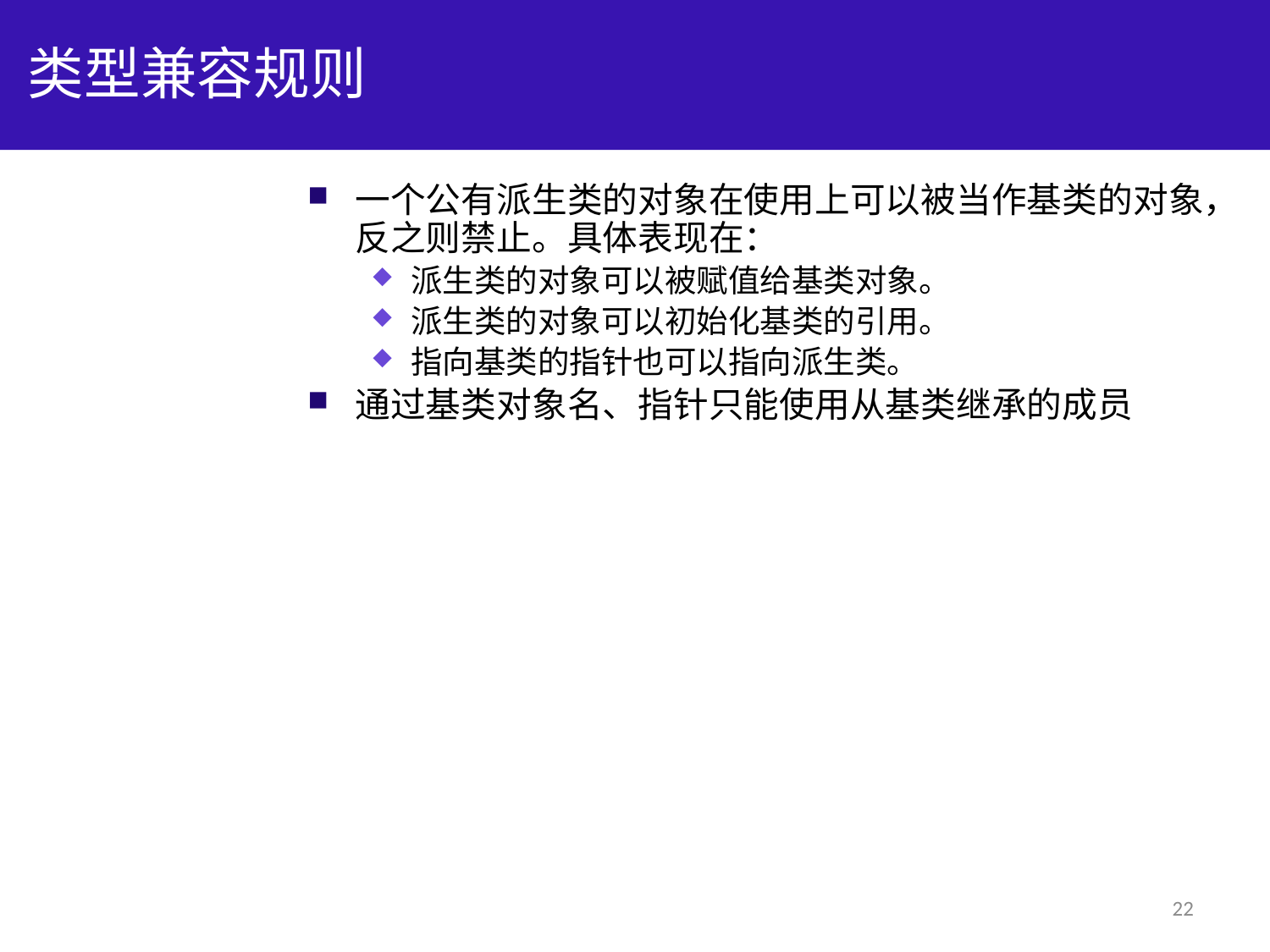

# 类型兼容规则
一个公有派生类的对象在使用上可以被当作基类的对象，反之则禁止。具体表现在：
派生类的对象可以被赋值给基类对象。
派生类的对象可以初始化基类的引用。
指向基类的指针也可以指向派生类。
通过基类对象名、指针只能使用从基类继承的成员
22